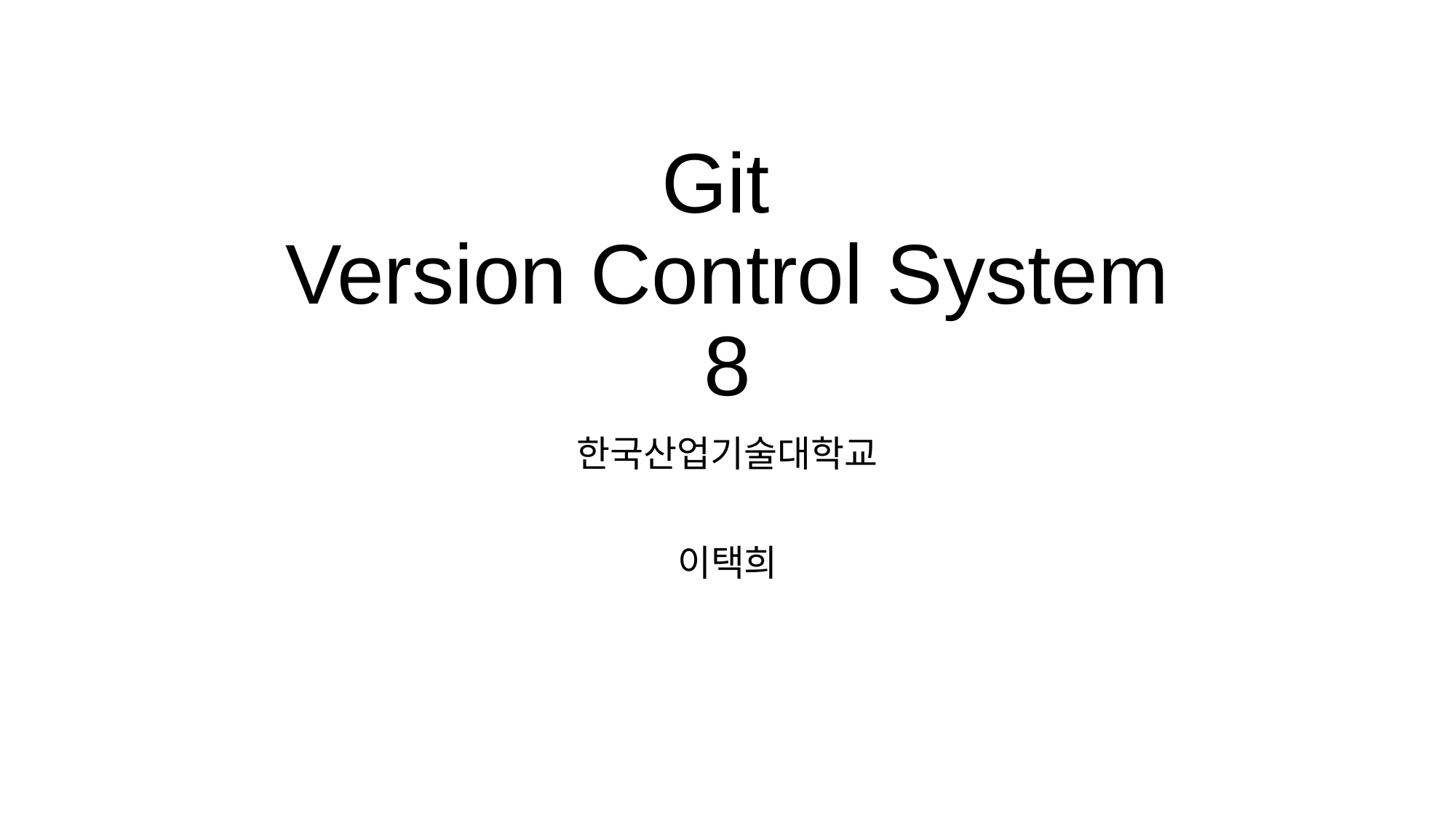

# Git Version Control System 8
한국산업기술대학교

이택희